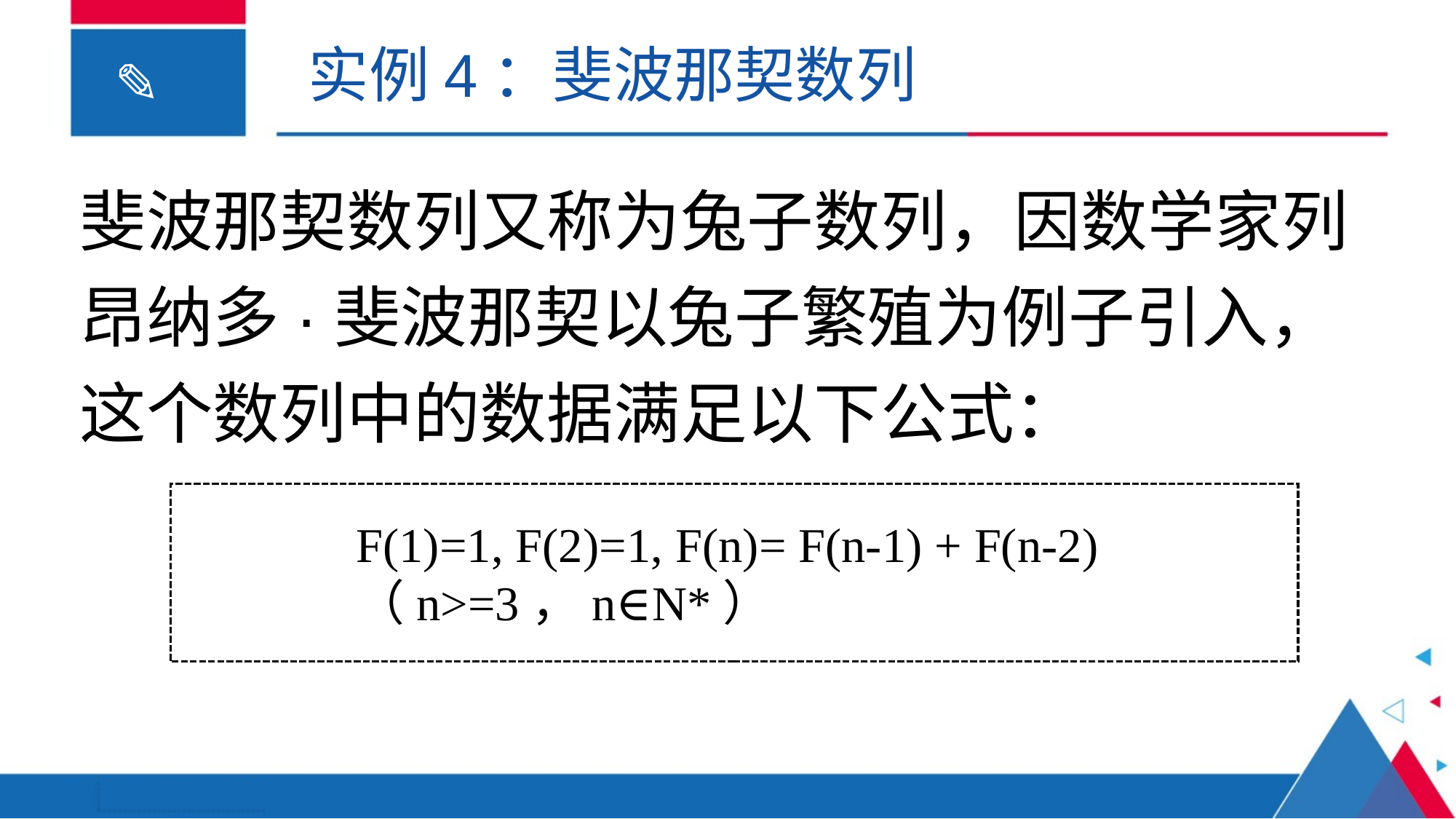

实例4：斐波那契数列
斐波那契数列又称为兔子数列，因数学家列昂纳多·斐波那契以兔子繁殖为例子引入，这个数列中的数据满足以下公式：

F(1)=1, F(2)=1, F(n)= F(n-1) + F(n-2) （n>=3，n∈N*）